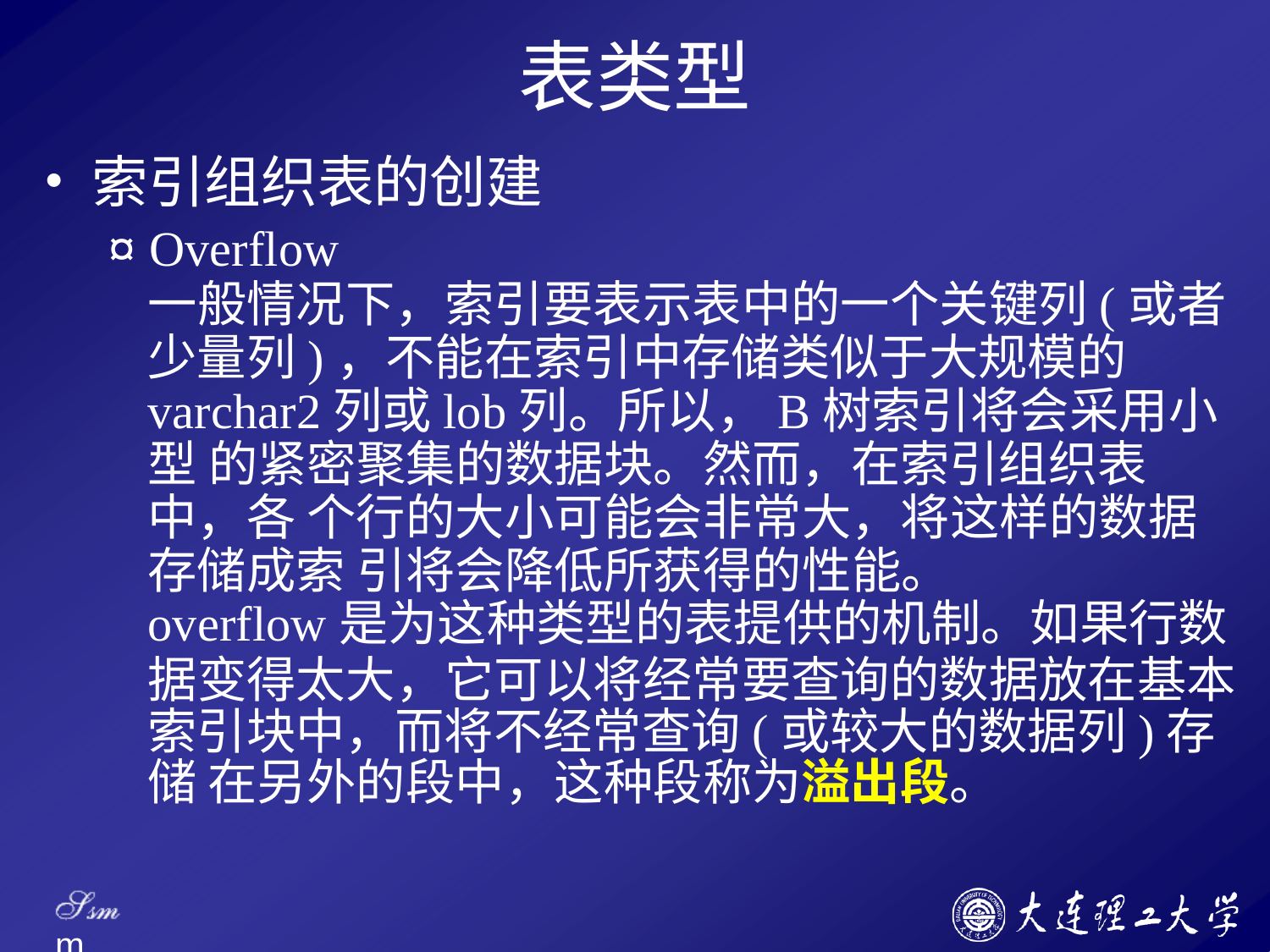

# 表类型
索引组织表的创建
¤ Overflow
一般情况下，索引要表示表中的一个关键列(或者 少量列)，不能在索引中存储类似于大规模的 varchar2列或lob列。所以，B树索引将会采用小型 的紧密聚集的数据块。然而，在索引组织表中，各 个行的大小可能会非常大，将这样的数据存储成索 引将会降低所获得的性能。
overflow是为这种类型的表提供的机制。如果行数
据变得太大，它可以将经常要查询的数据放在基本 索引块中，而将不经常查询(或较大的数据列)存储 在另外的段中，这种段称为溢出段。

Ssm